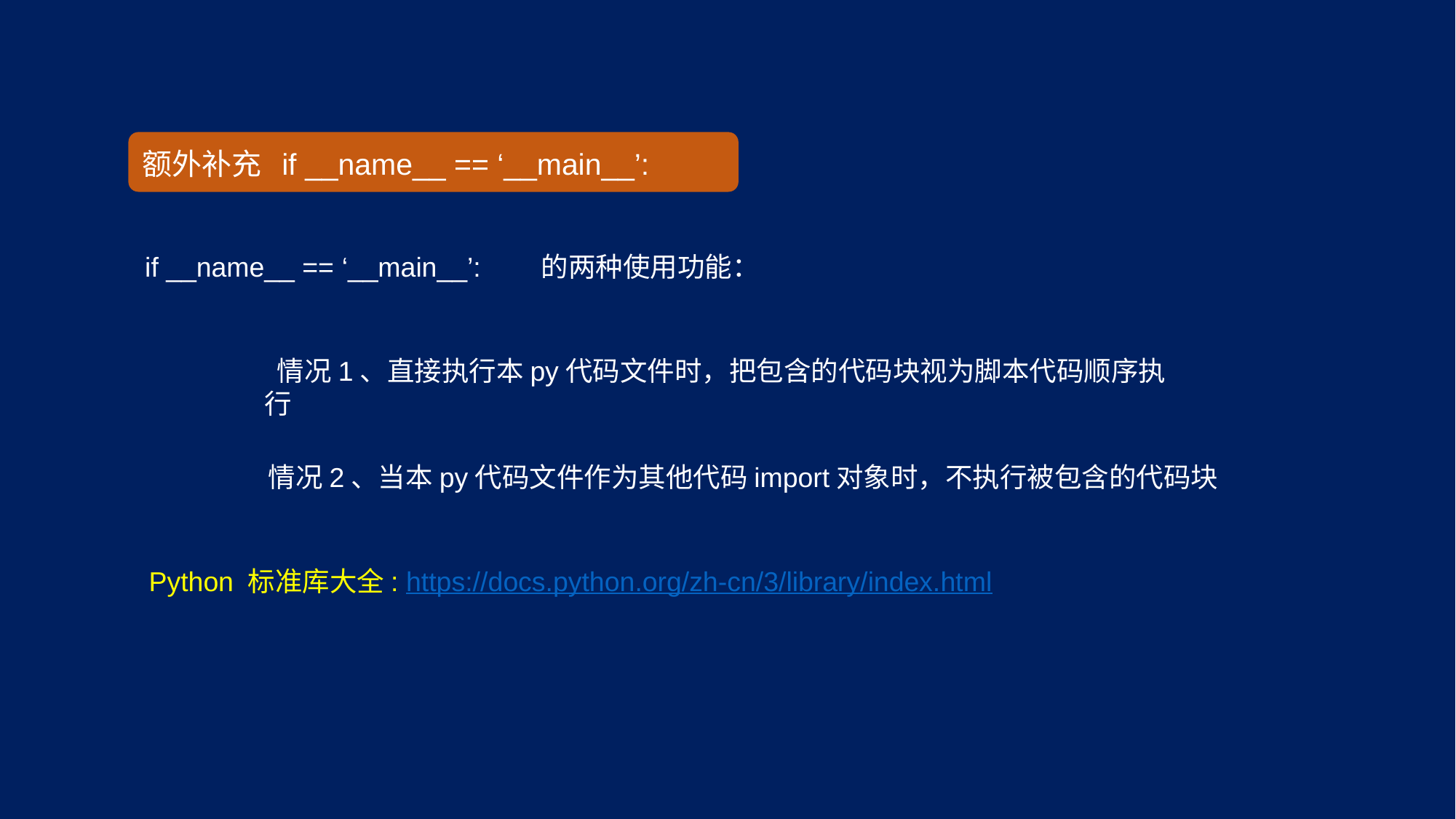

额外补充  if __name__ == ‘__main__’:
if __name__ == ‘__main__’:       的两种使用功能：
 情况1、直接执行本py代码文件时，把包含的代码块视为脚本代码顺序执行
情况2、当本py代码文件作为其他代码import对象时，不执行被包含的代码块
Python 标准库大全: https://docs.python.org/zh-cn/3/library/index.html